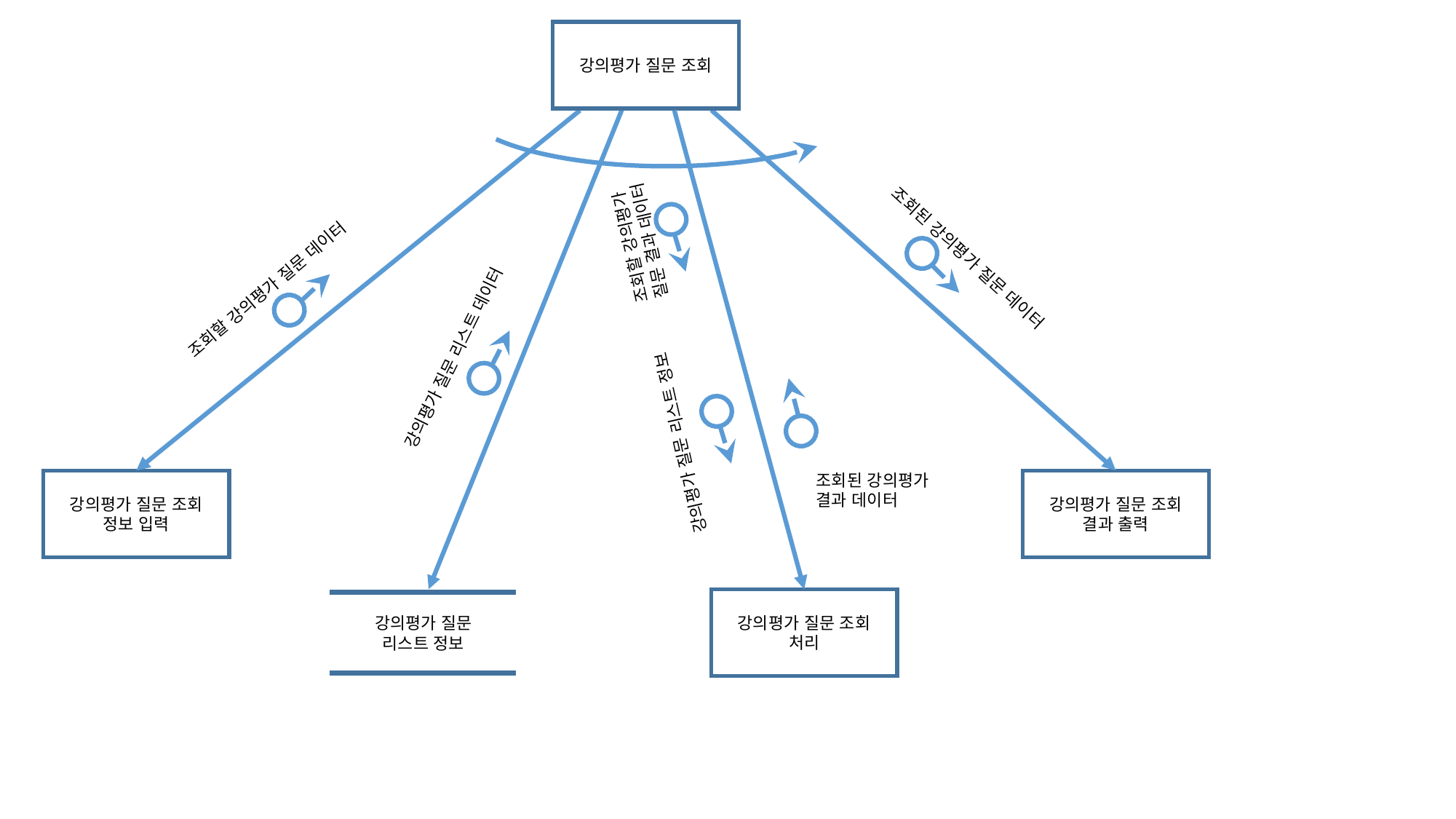

강의평가 질문 조회

조회할 강의평가
질문 결과 데이터

조회된 강의평가 질문 데이터
조회할 강의평가 질문 데이터

강의평가 질문 리스트 데이터

강의평가 질문 리스트 정보
조회된 강의평가
결과 데이터
강의평가 질문 조회 정보 입력
강의평가 질문 조회 결과 출력
강의평가 질문 조회 처리
강의평가 질문
리스트 정보